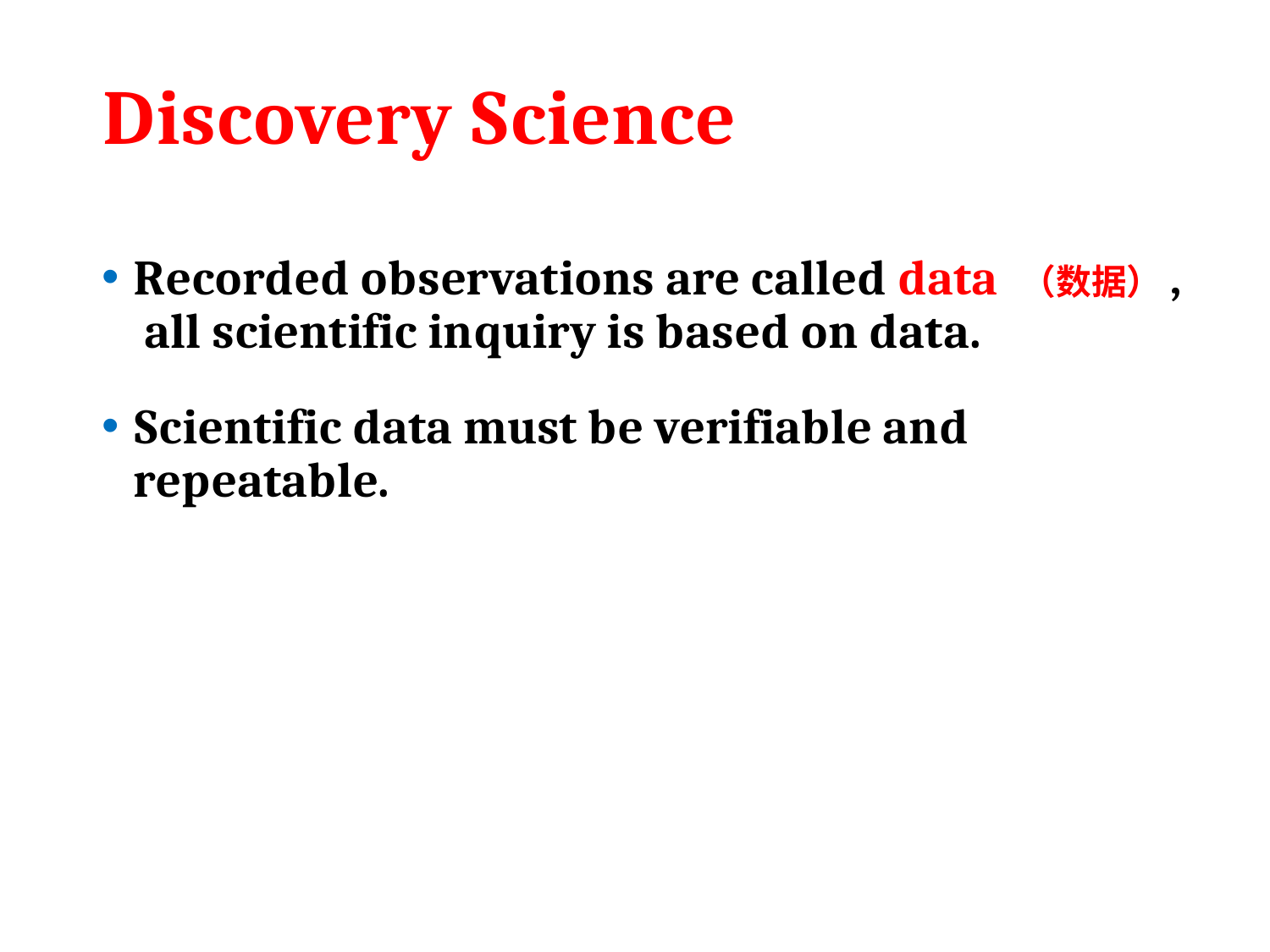

# Discovery Science
Recorded observations are called data （数据）, all scientific inquiry is based on data.
Scientific data must be verifiable and repeatable.